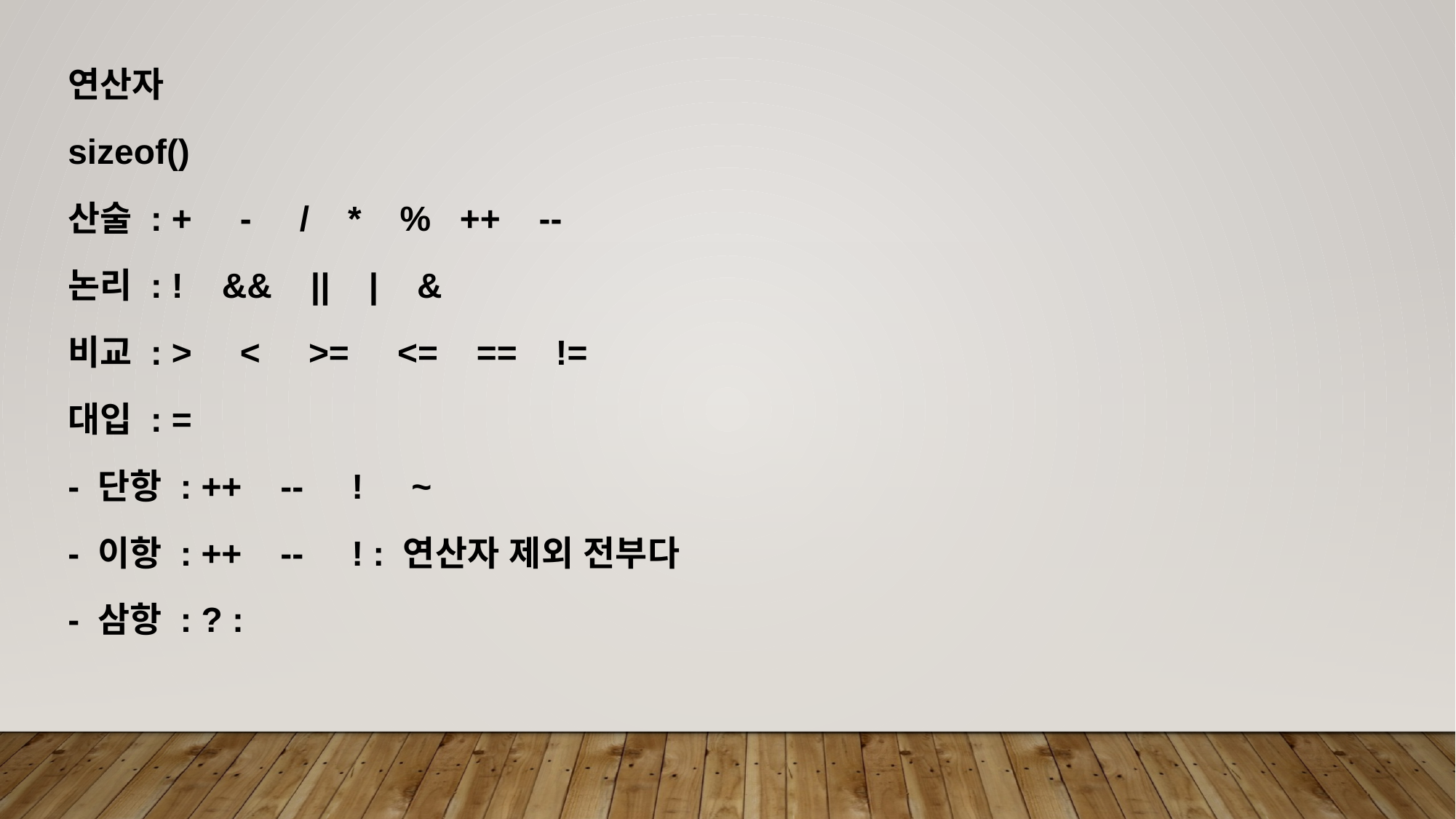

연산자
sizeof()
산술 : +     -     /    *    %   ++    --
논리 : !    &&    ||    |    &
비교 : >     <     >=     <=    ==    !=
대입 : =
- 단항 : ++    --     !     ~
- 이항 : ++    --     ! : 연산자 제외 전부다
- 삼항 : ? :